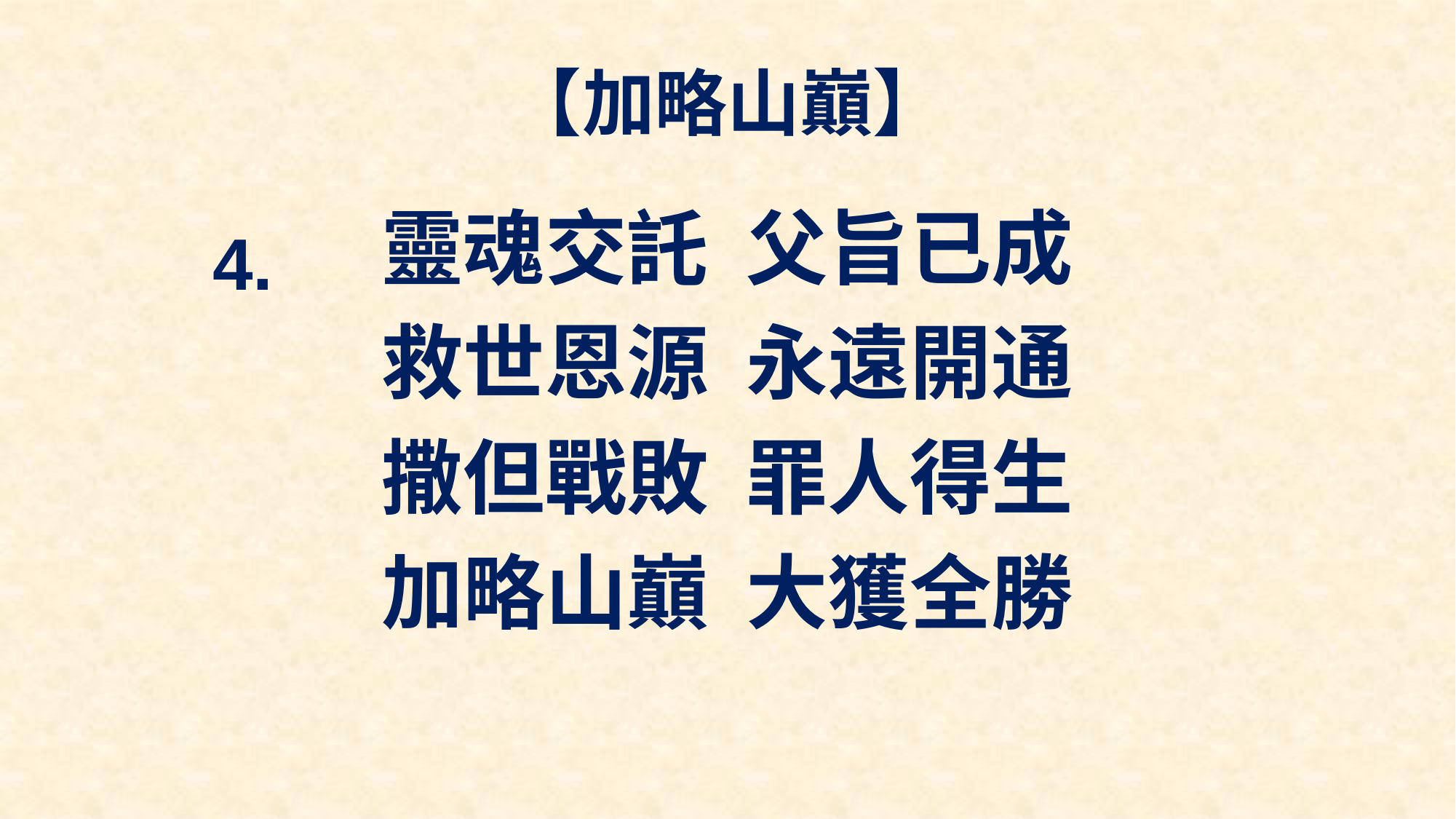

# 【加略山巔】
靈魂交託  父旨已成
救世恩源  永遠開通
撒但戰敗  罪人得生
加略山巔  大獲全勝
4.